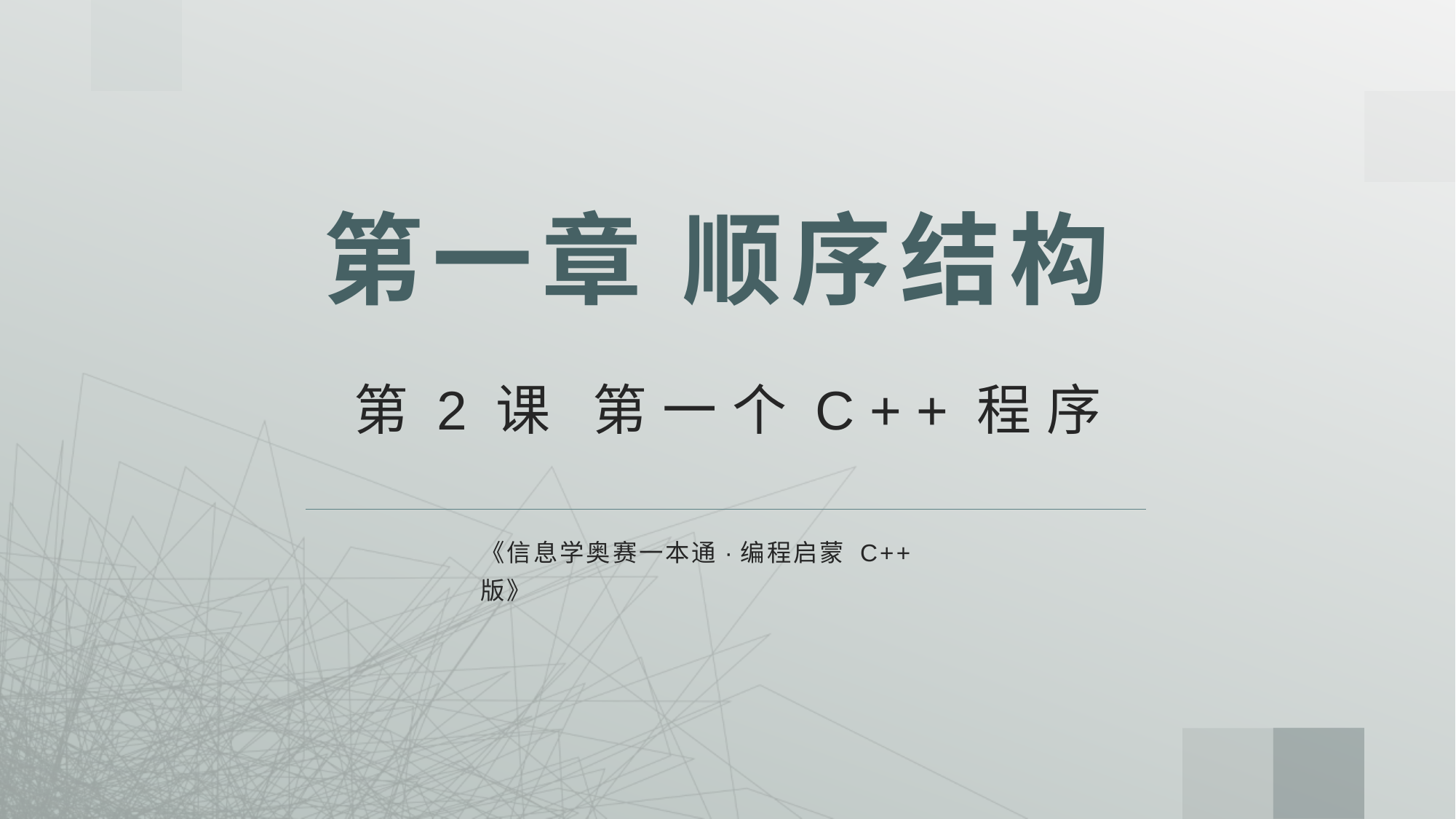

# 第一章 顺序结构
第2课 第一个C++程序
《信息学奥赛一本通·编程启蒙 C++版》